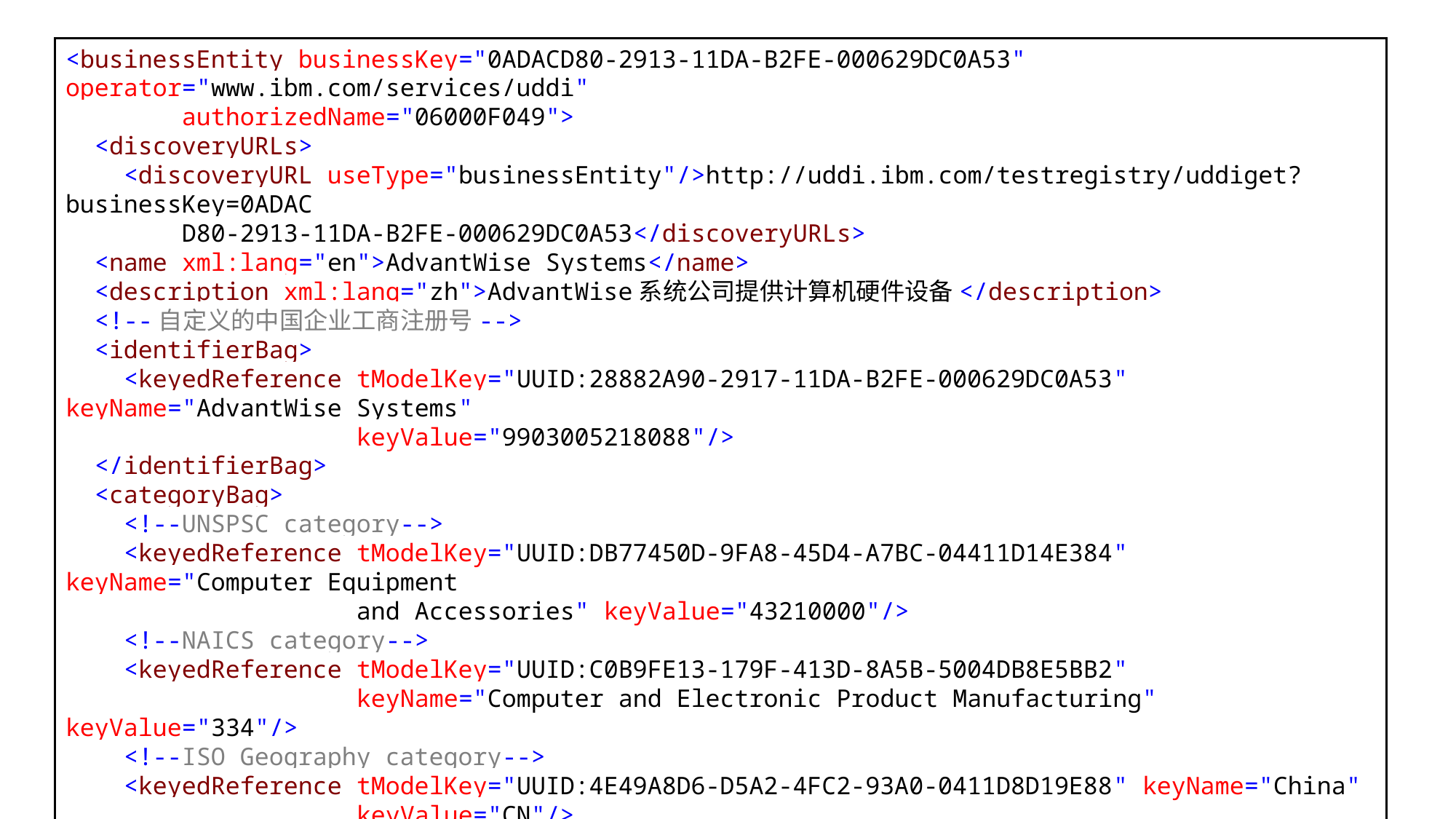

<businessEntity businessKey="0ADACD80-2913-11DA-B2FE-000629DC0A53" operator="www.ibm.com/services/uddi"
        authorizedName="06000F049">
  <discoveryURLs>
    <discoveryURL useType="businessEntity"/>http://uddi.ibm.com/testregistry/uddiget?businessKey=0ADAC
        D80-2913-11DA-B2FE-000629DC0A53</discoveryURLs>
  <name xml:lang="en">AdvantWise Systems</name>
  <description xml:lang="zh">AdvantWise系统公司提供计算机硬件设备</description>
  <!--自定义的中国企业工商注册号-->
  <identifierBag>
    <keyedReference tModelKey="UUID:28882A90-2917-11DA-B2FE-000629DC0A53" keyName="AdvantWise Systems"
                    keyValue="9903005218088"/>
  </identifierBag>
  <categoryBag>
    <!--UNSPSC category-->
    <keyedReference tModelKey="UUID:DB77450D-9FA8-45D4-A7BC-04411D14E384" keyName="Computer Equipment
                    and Accessories" keyValue="43210000"/>
    <!--NAICS category-->
    <keyedReference tModelKey="UUID:C0B9FE13-179F-413D-8A5B-5004DB8E5BB2"
                    keyName="Computer and Electronic Product Manufacturing" keyValue="334"/>
    <!--ISO Geography category-->
    <keyedReference tModelKey="UUID:4E49A8D6-D5A2-4FC2-93A0-0411D8D19E88" keyName="China"
                    keyValue="CN"/>
  </categoryBag>
</businessEntity>